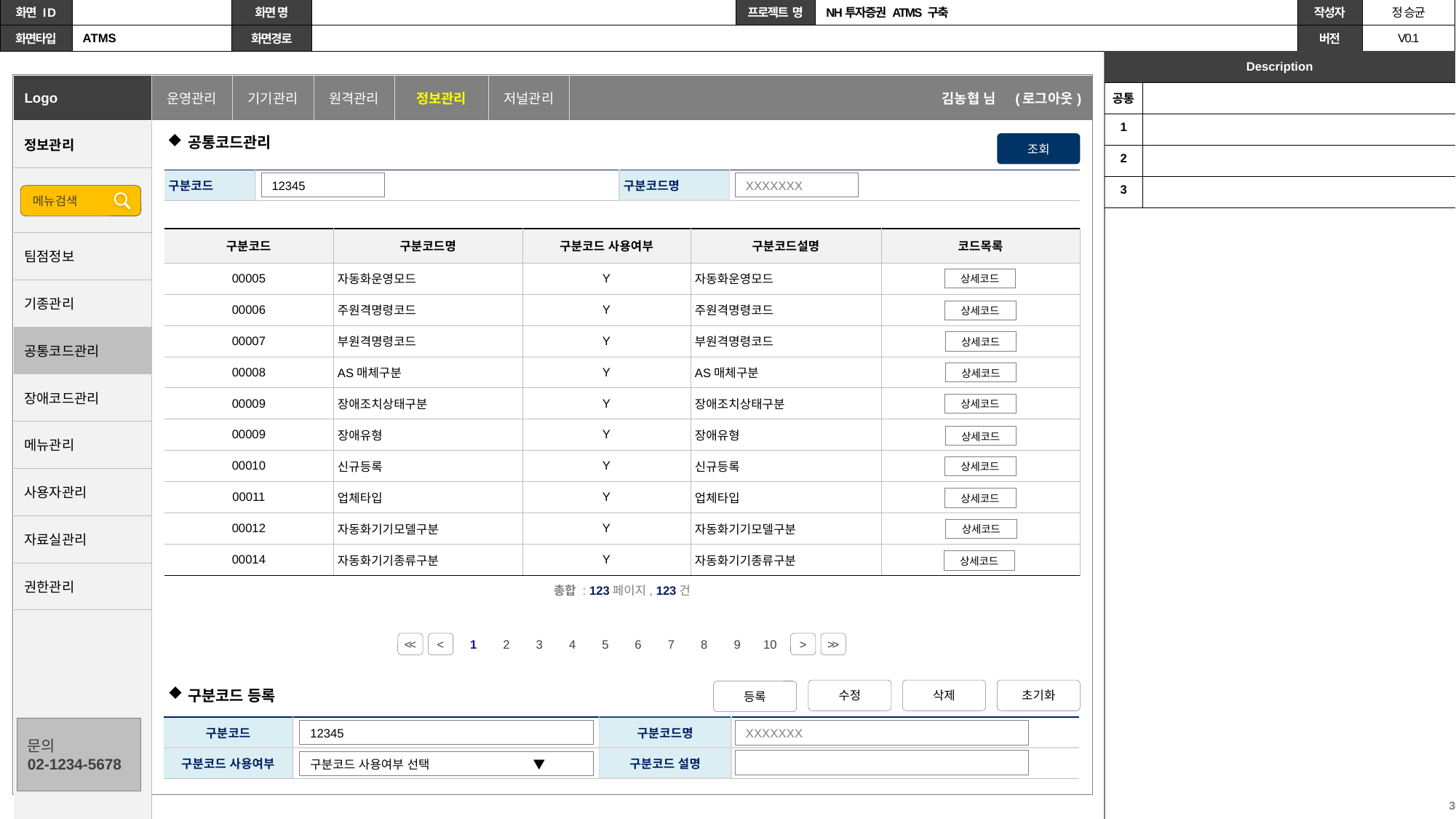

| Description |  |
| --- | --- |
| 공통 |  |
| 1 |  |
| 2 |  |
| 3 |  |
| Logo | 운영관리 | 기기관리 | 원격관리 | 정보관리 | 저널관리 |  | 김농협 님 (로그아웃) |
| --- | --- | --- | --- | --- | --- | --- | --- |
| 정보관리 |  |
| --- | --- |
|  |  |
|  |  |
| 팀점정보 |  |
| 기종관리 |  |
| 공통코드관리 |  |
| 장애코드관리 |  |
| 메뉴관리 |  |
| 사용자관리 |  |
| 자료실관리 |  |
| 권한관리 |  |
|  |  |
공통코드관리
조회
| 구분코드 |  | 구분코드명 |  |
| --- | --- | --- | --- |
12345
XXXXXXX
메뉴검색

| 구분코드 | 구분코드명 | 구분코드 사용여부 | 구분코드설명 | 코드목록 |
| --- | --- | --- | --- | --- |
| 00005 | 자동화운영모드 | Y | 자동화운영모드 |  |
| 00006 | 주원격명령코드 | Y | 주원격명령코드 |  |
| 00007 | 부원격명령코드 | Y | 부원격명령코드 |  |
| 00008 | AS매체구분 | Y | AS매체구분 |  |
| 00009 | 장애조치상태구분 | Y | 장애조치상태구분 |  |
| 00009 | 장애유형 | Y | 장애유형 |  |
| 00010 | 신규등록 | Y | 신규등록 |  |
| 00011 | 업체타입 | Y | 업체타입 |  |
| 00012 | 자동화기기모델구분 | Y | 자동화기기모델구분 |  |
| 00014 | 자동화기기종류구분 | Y | 자동화기기종류구분 |  |
상세코드
상세코드
상세코드
상세코드
상세코드
상세코드
상세코드
상세코드
상세코드
상세코드
총합 : 123페이지, 123건
<<
<
1
2
3
4
5
6
7
8
9
10
>
>>
수정
삭제
초기화
구분코드 등록
등록
| 구분코드 |  | 구분코드명 |  |
| --- | --- | --- | --- |
| 구분코드 사용여부 |  | 구분코드 설명 |  |
문의
02-1234-5678
12345
XXXXXXX

구분코드 사용여부 선택                              ▼